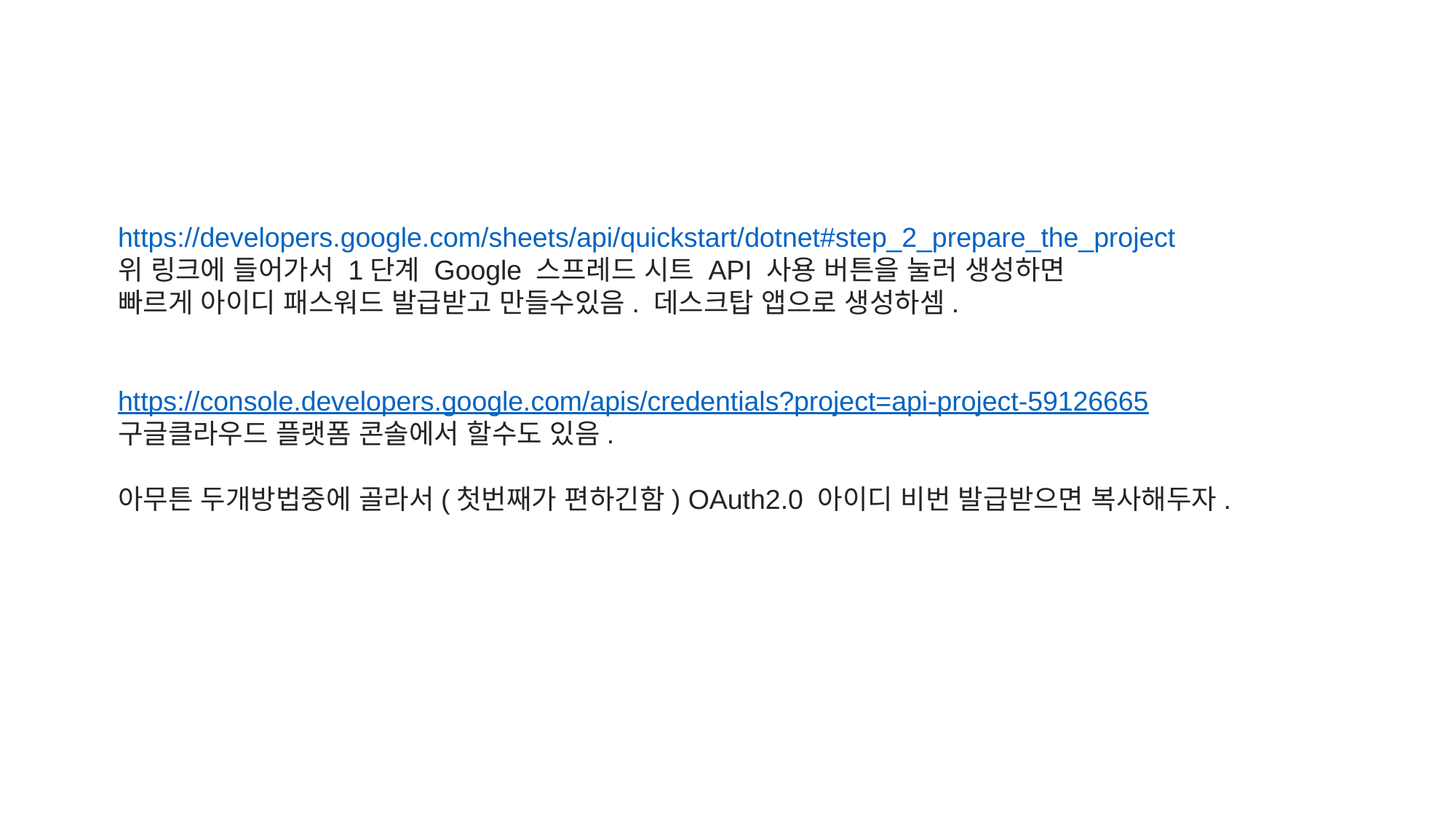

https://developers.google.com/sheets/api/quickstart/dotnet#step_2_prepare_the_project
위 링크에 들어가서 1단계 Google 스프레드 시트 API 사용 버튼을 눌러 생성하면
빠르게 아이디 패스워드 발급받고 만들수있음. 데스크탑 앱으로 생성하셈.

https://console.developers.google.com/apis/credentials?project=api-project-59126665
구글클라우드 플랫폼 콘솔에서 할수도 있음.

아무튼 두개방법중에 골라서(첫번째가 편하긴함) OAuth2.0 아이디 비번 발급받으면 복사해두자.